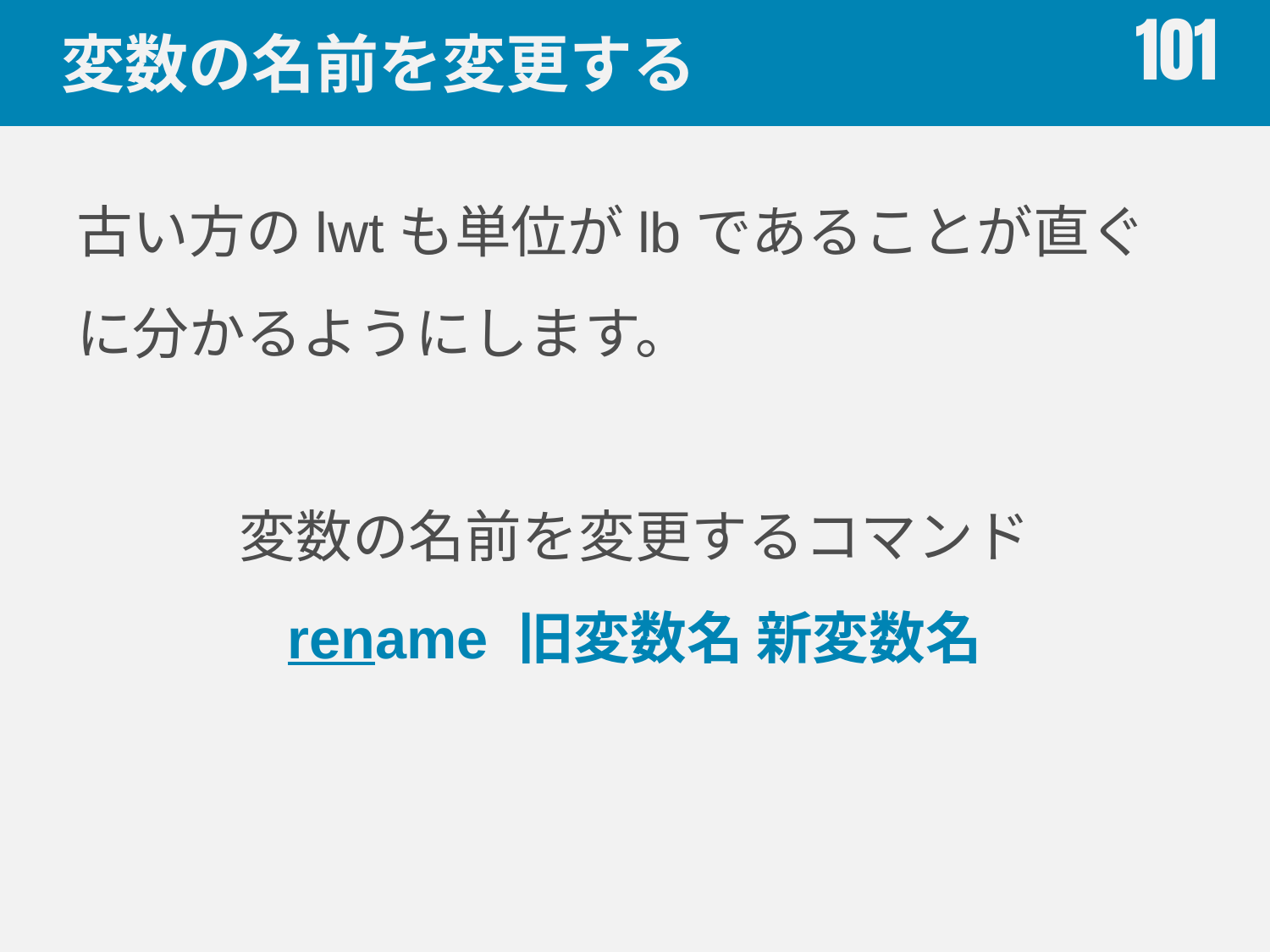

# 変数の名前を変更する
 101
古い方のlwtも単位がlbであることが直ぐに分かるようにします。

変数の名前を変更するコマンド
rename 旧変数名 新変数名